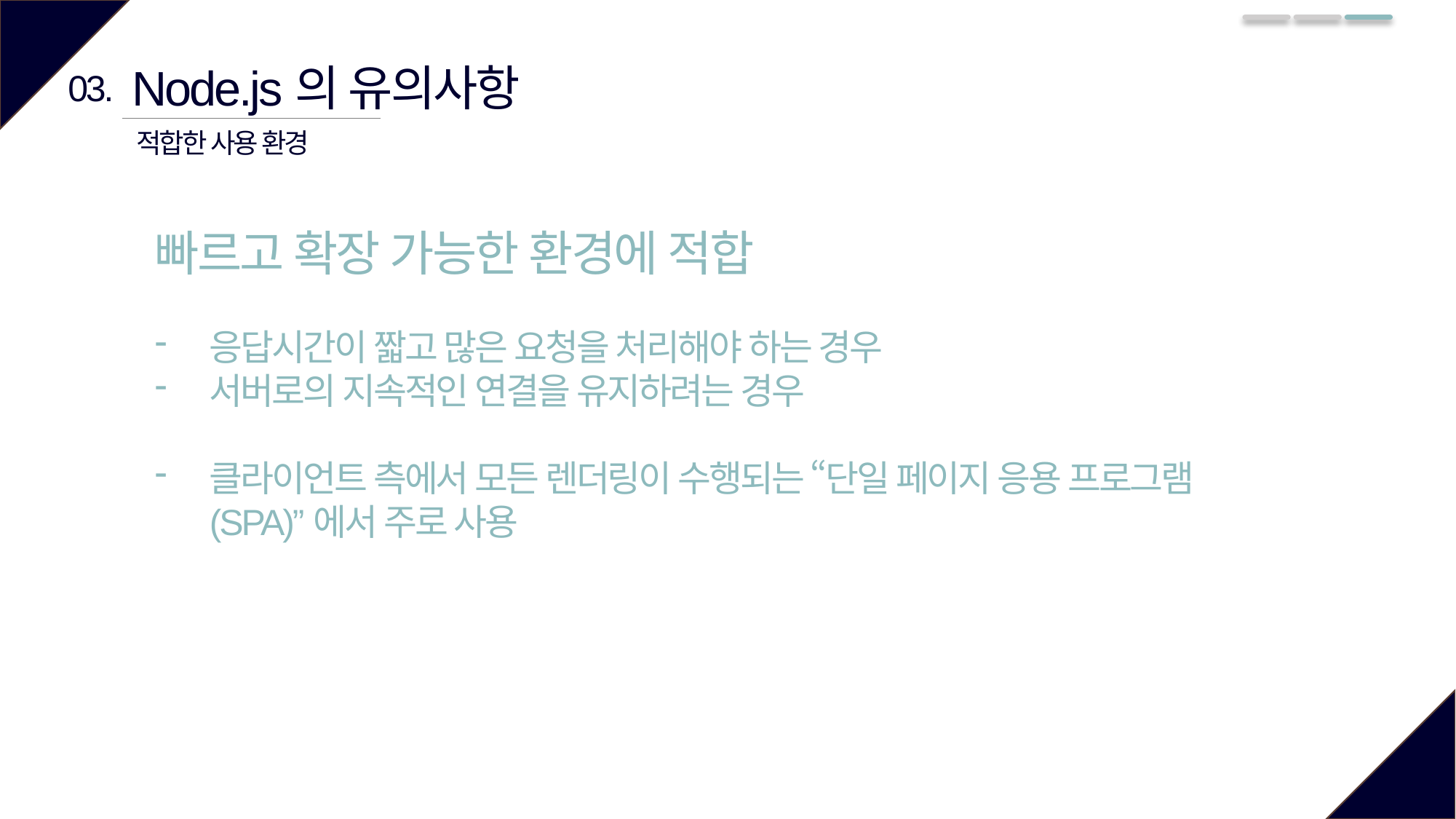

Node.js의 유의사항
03.
적합한 사용 환경
빠르고 확장 가능한 환경에 적합

응답시간이 짧고 많은 요청을 처리해야 하는 경우
서버로의 지속적인 연결을 유지하려는 경우

클라이언트 측에서 모든 렌더링이 수행되는 “단일 페이지 응용 프로그램(SPA)”에서 주로 사용